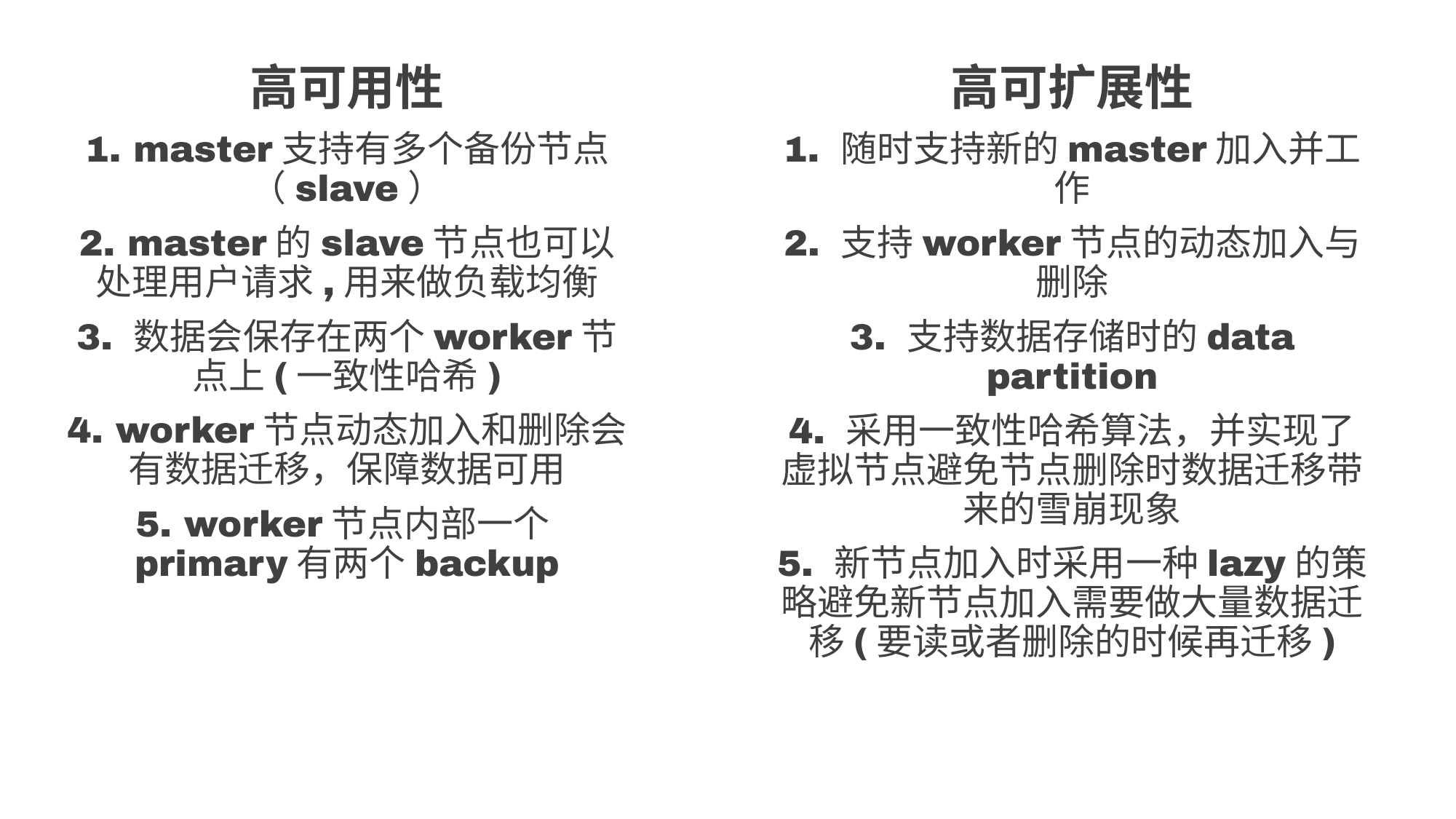

高可用性
1. master支持有多个备份节点（slave）
2. master的slave节点也可以处理用户请求,用来做负载均衡
3. 数据会保存在两个worker节点上(一致性哈希)
4. worker节点动态加入和删除会有数据迁移，保障数据可用
5. worker节点内部一个primary有两个backup

高可扩展性
1. 随时支持新的master加入并工作
2. 支持worker节点的动态加入与删除
3. 支持数据存储时的data partition
4. 采用一致性哈希算法，并实现了虚拟节点避免节点删除时数据迁移带来的雪崩现象
5. 新节点加入时采用一种lazy的策略避免新节点加入需要做大量数据迁移(要读或者删除的时候再迁移)